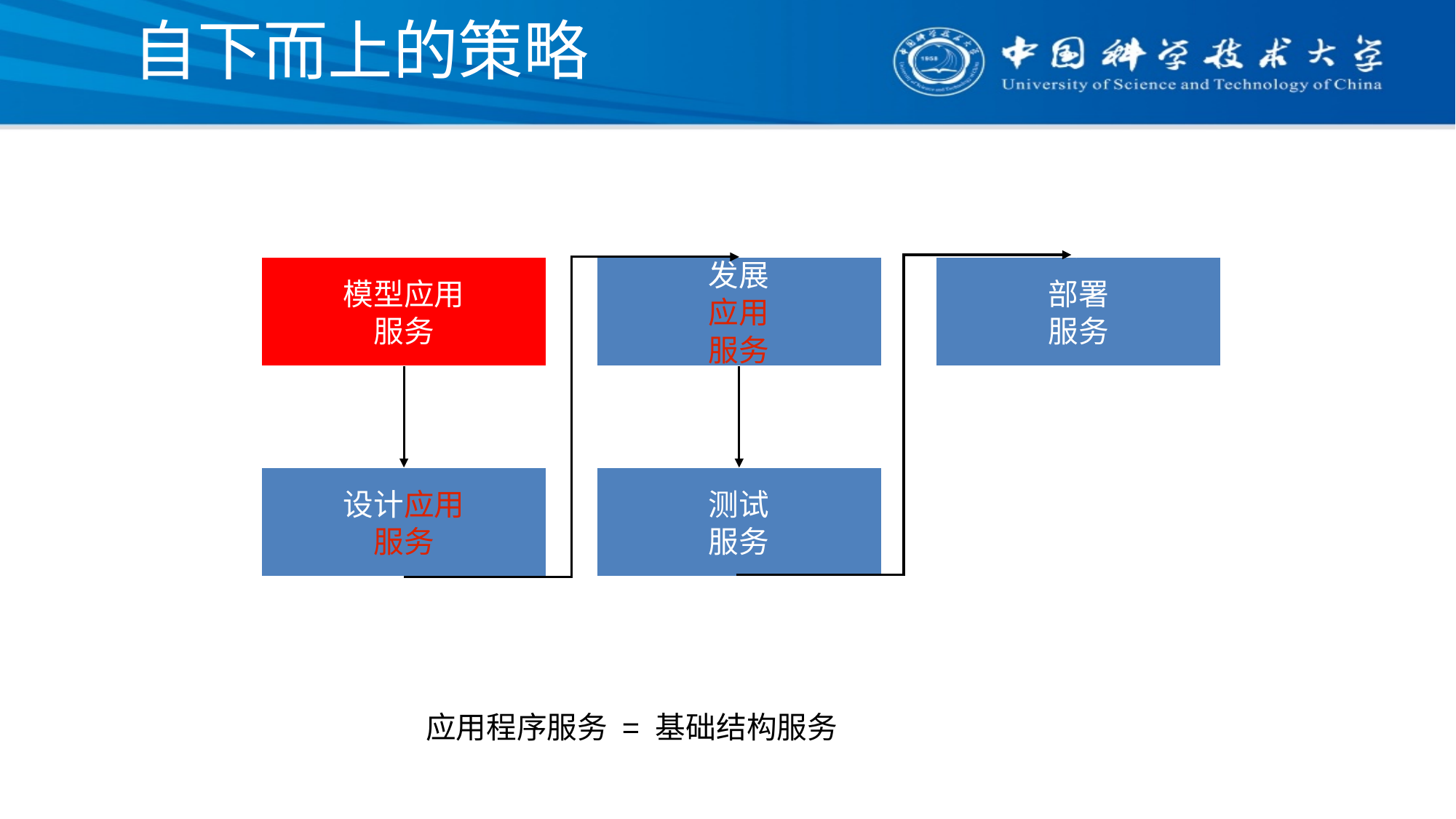

# 自下而上的策略

模型应用
服务
发展
应用
服务
部署
服务
设计应用
服务
测试
服务
应用程序服务 = 基础结构服务